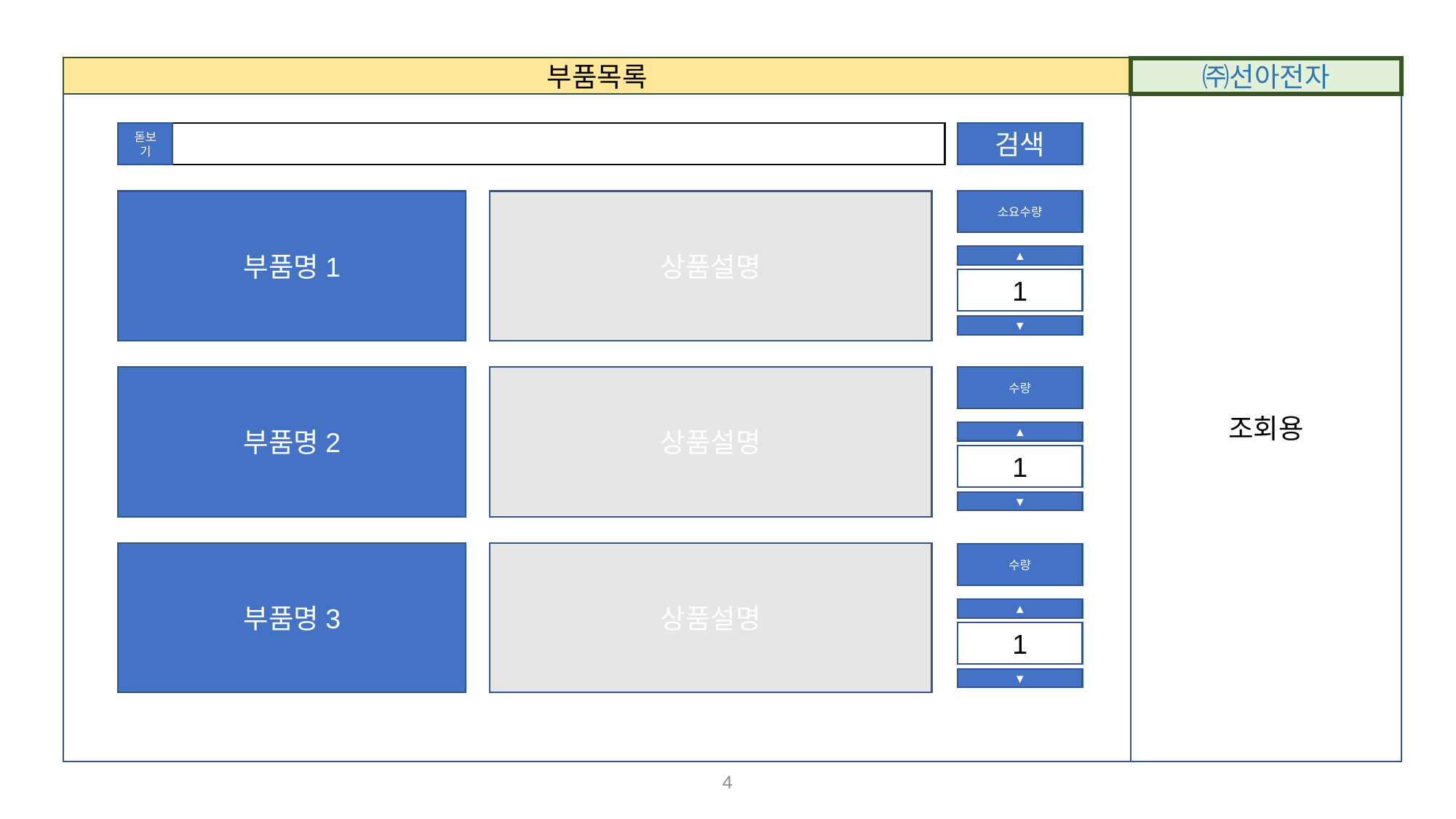

부품목록
㈜선아전자

조회용
돋보기
검색
검색
소요수량
상품설명
부품명1
▲
1
▼
상품설명
수량
부품명2
▲
1
▼
상품설명
부품명3
수량
▲
1
▼
4